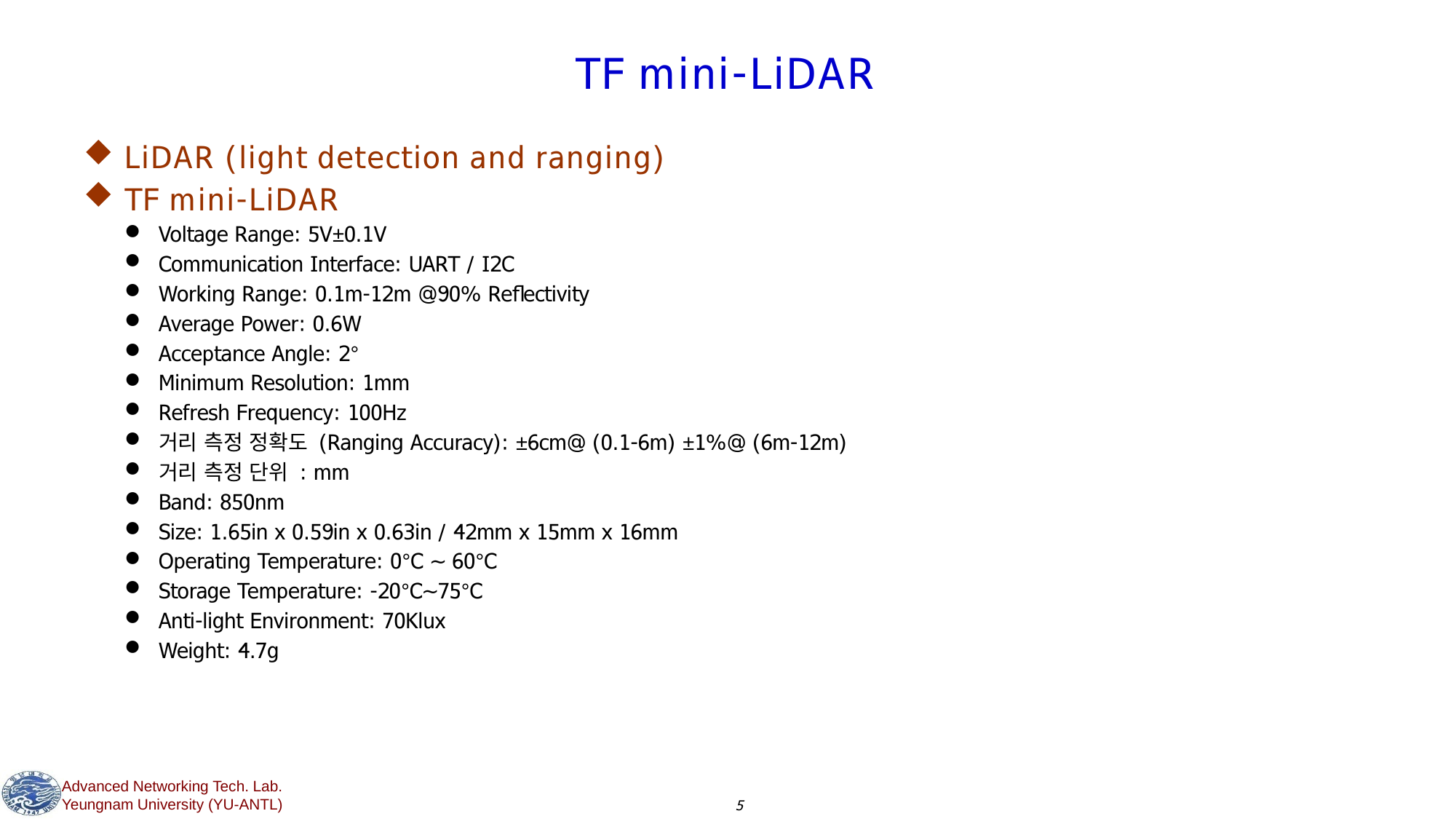

# TF mini-LiDAR
LiDAR (light detection and ranging)
TF mini-LiDAR
Voltage Range: 5V±0.1V
Communication Interface: UART / I2C
Working Range: 0.1m-12m @90% Reflectivity
Average Power: 0.6W
Acceptance Angle: 2°
Minimum Resolution: 1mm
Refresh Frequency: 100Hz
거리 측정 정확도 (Ranging Accuracy): ±6cm@ (0.1-6m) ±1%@ (6m-12m)
거리 측정 단위 : mm
Band: 850nm
Size: 1.65in x 0.59in x 0.63in / 42mm x 15mm x 16mm
Operating Temperature: 0°C ~ 60°C
Storage Temperature: -20°C~75°C
Anti-light Environment: 70Klux
Weight: 4.7g